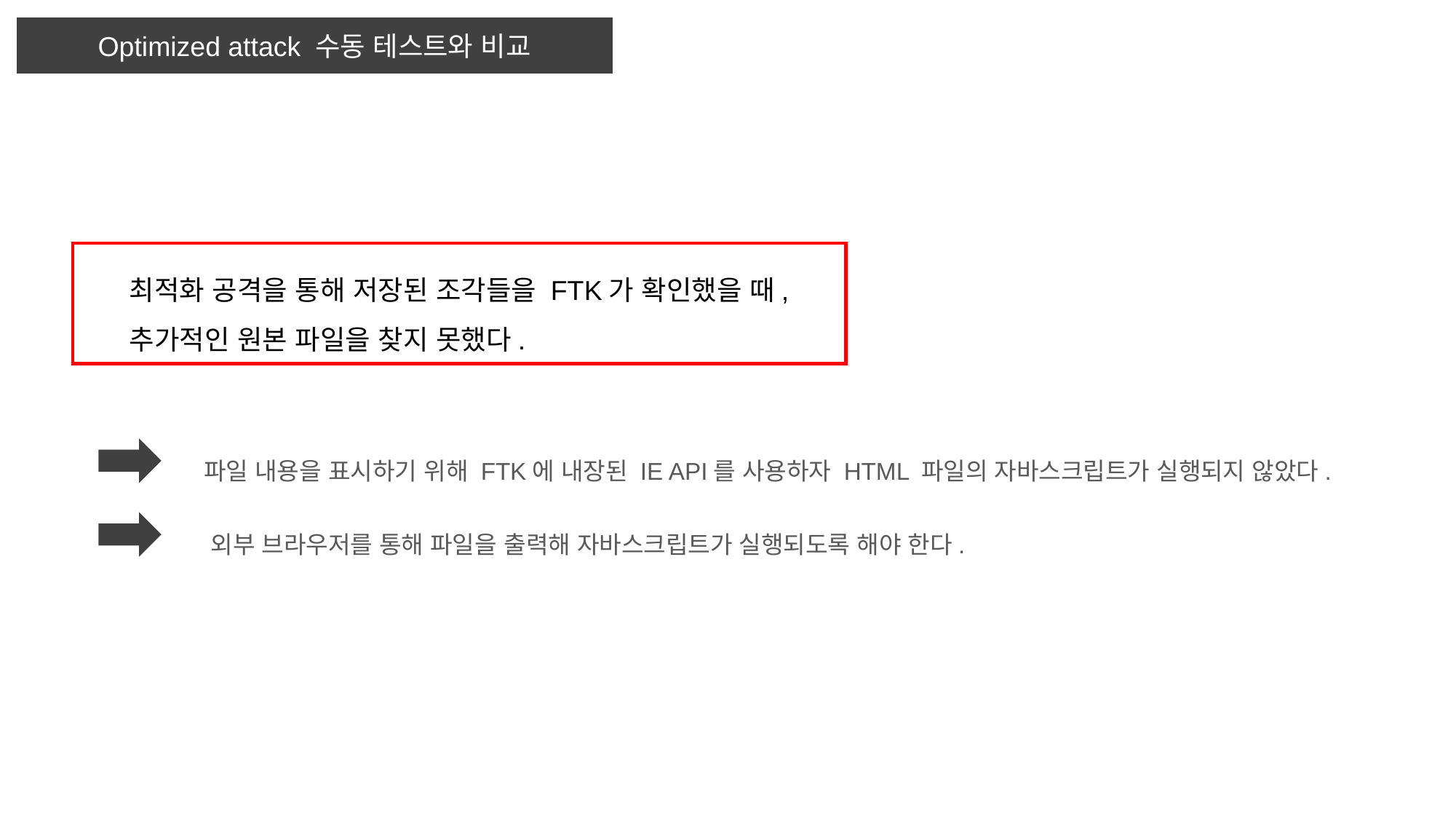

Optimized attack 수동 테스트와 비교

최적화 공격을 통해 저장된 조각들을 FTK가 확인했을 때,
추가적인 원본 파일을 찾지 못했다.
파일 내용을 표시하기 위해 FTK에 내장된 IE API를 사용하자 HTML 파일의 자바스크립트가 실행되지 않았다.

외부 브라우저를 통해 파일을 출력해 자바스크립트가 실행되도록 해야 한다.